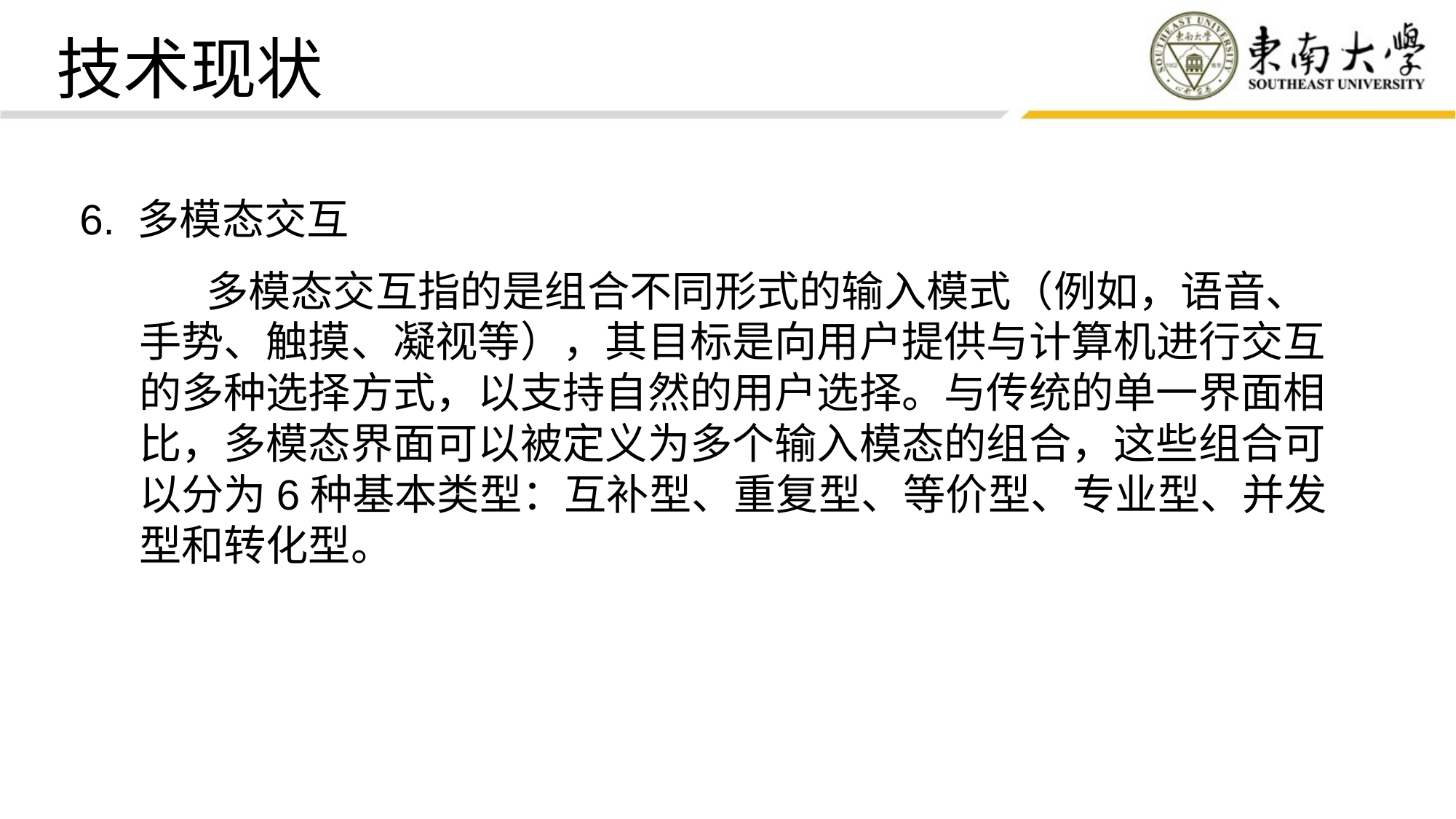

技术现状
6. 多模态交互
      多模态交互指的是组合不同形式的输入模式（例如，语音、手势、触摸、凝视等），其目标是向用户提供与计算机进行交互的多种选择方式，以支持自然的用户选择。与传统的单一界面相比，多模态界面可以被定义为多个输入模态的组合，这些组合可以分为6种基本类型：互补型、重复型、等价型、专业型、并发型和转化型。